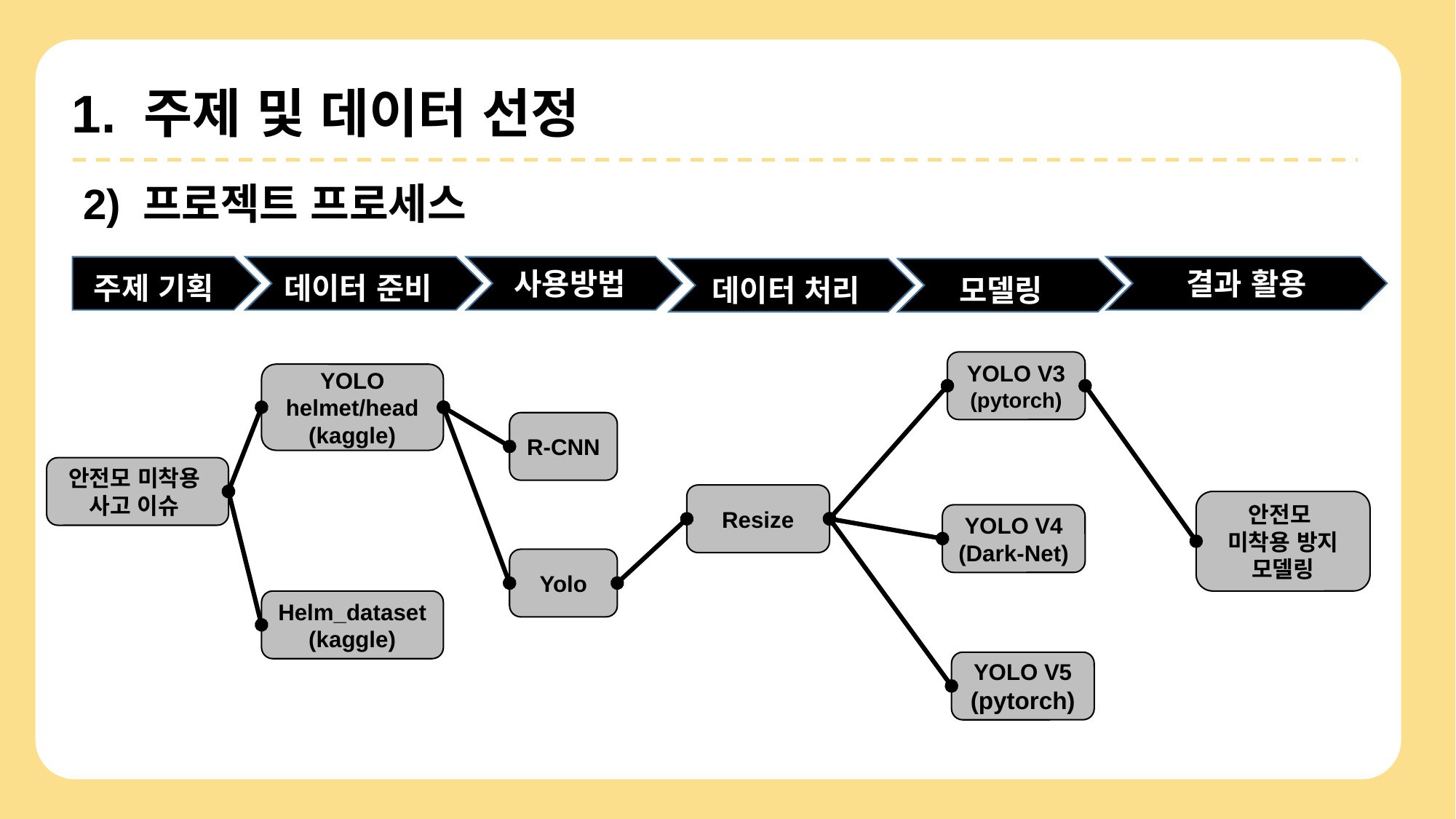

1. 주제 및 데이터 선정
2) 프로젝트 프로세스
주제 기획
데이터 준비
사용방법
결과 활용
데이터 처리
모델링
YOLO V3
(pytorch)
YOLO helmet/head
(kaggle)
R-CNN
안전모 미착용
사고 이슈
Resize
안전모
미착용 방지 모델링
YOLO V4
(Dark-Net)
Yolo
Helm_dataset
(kaggle)
YOLO V5
(pytorch)